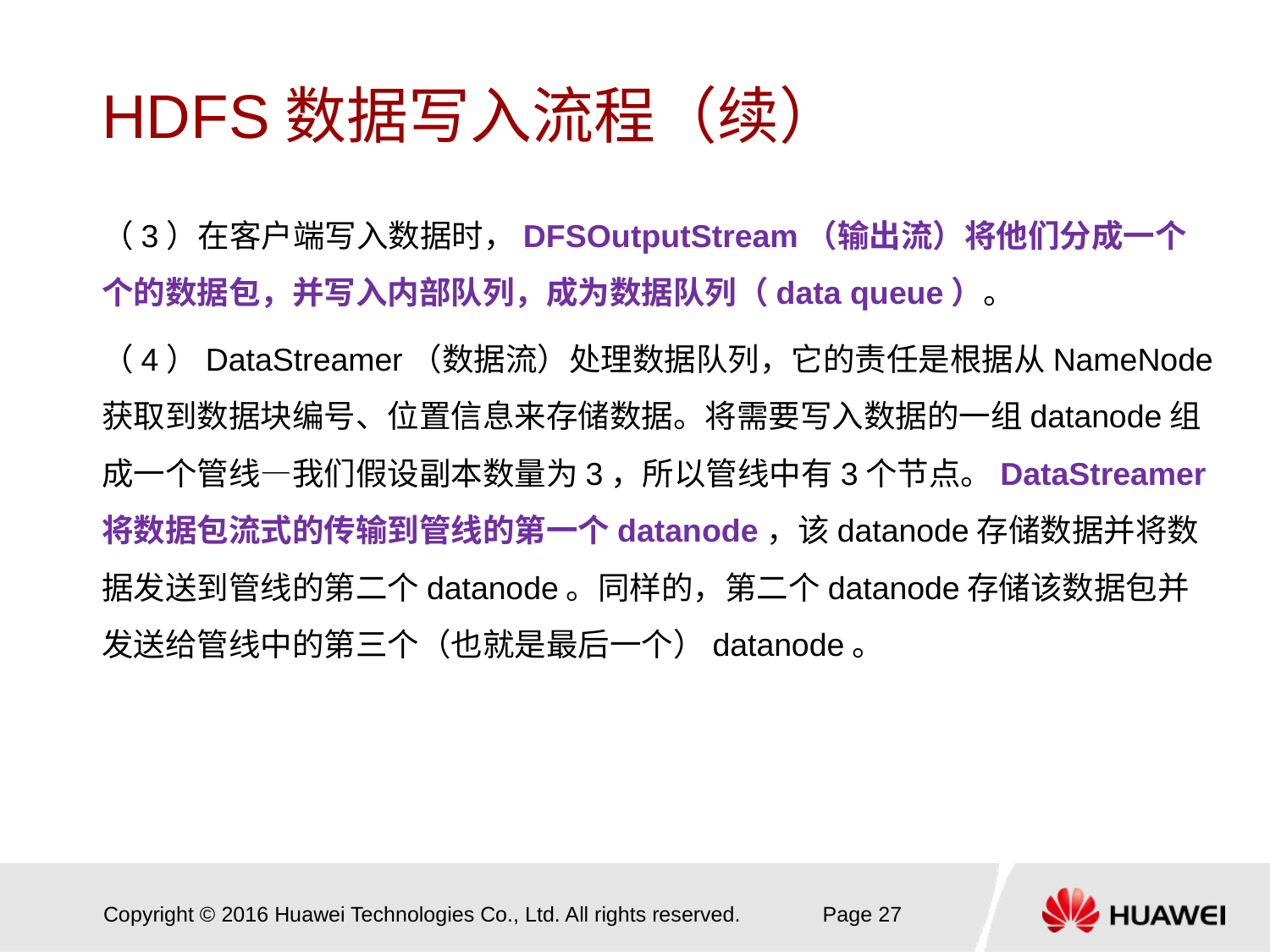

# HDFS数据写入流程（续）
（3）在客户端写入数据时，DFSOutputStream（输出流）将他们分成一个个的数据包，并写入内部队列，成为数据队列（data queue）。
（4）DataStreamer（数据流）处理数据队列，它的责任是根据从NameNode获取到数据块编号、位置信息来存储数据。将需要写入数据的一组datanode组成一个管线—我们假设副本数量为3，所以管线中有3个节点。DataStreamer将数据包流式的传输到管线的第一个datanode，该datanode存储数据并将数据发送到管线的第二个datanode。同样的，第二个datanode存储该数据包并发送给管线中的第三个（也就是最后一个）datanode。